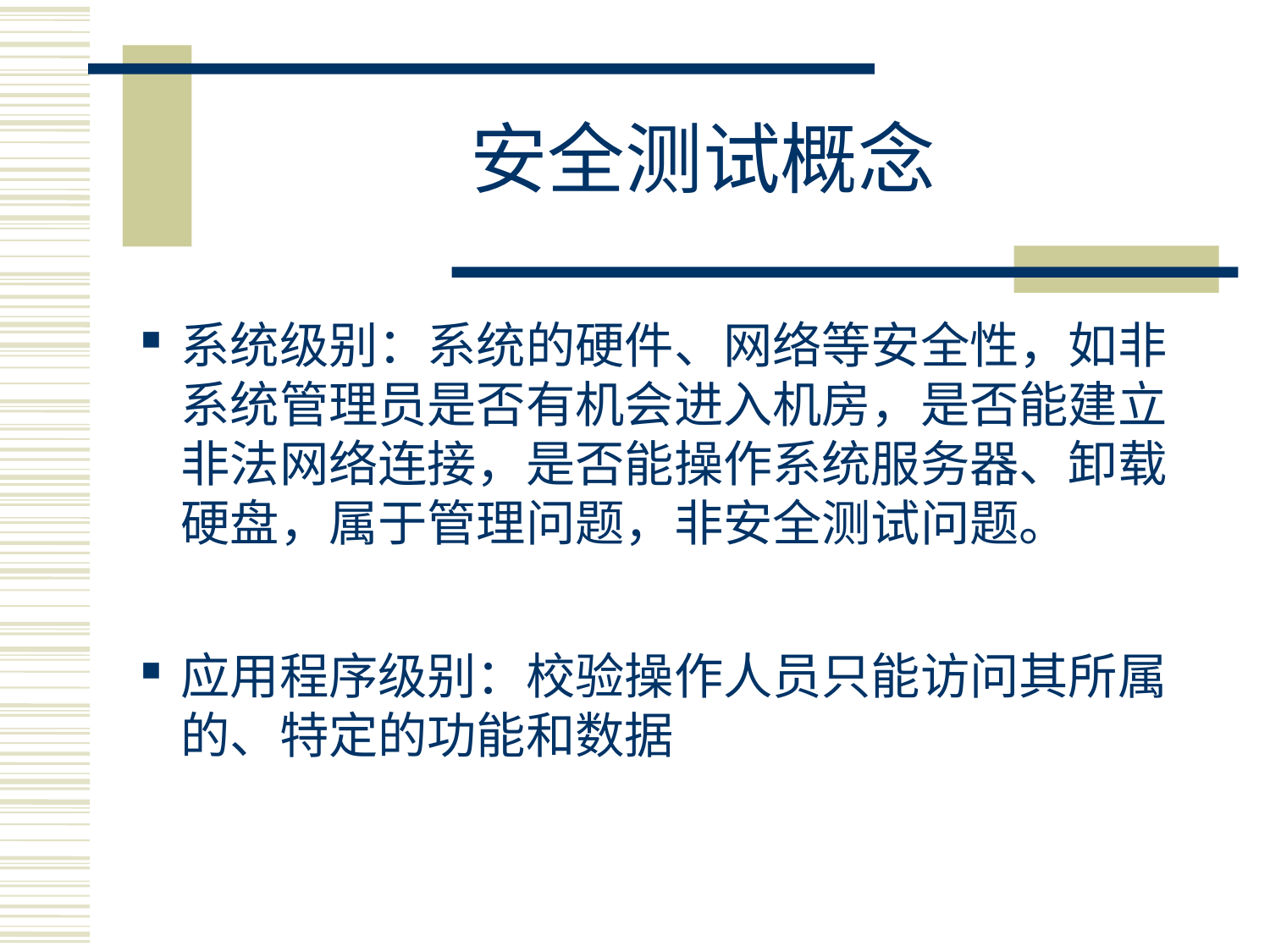

# 安全测试概念
系统级别：系统的硬件、网络等安全性，如非系统管理员是否有机会进入机房，是否能建立非法网络连接，是否能操作系统服务器、卸载硬盘，属于管理问题，非安全测试问题。

应用程序级别：校验操作人员只能访问其所属的、特定的功能和数据